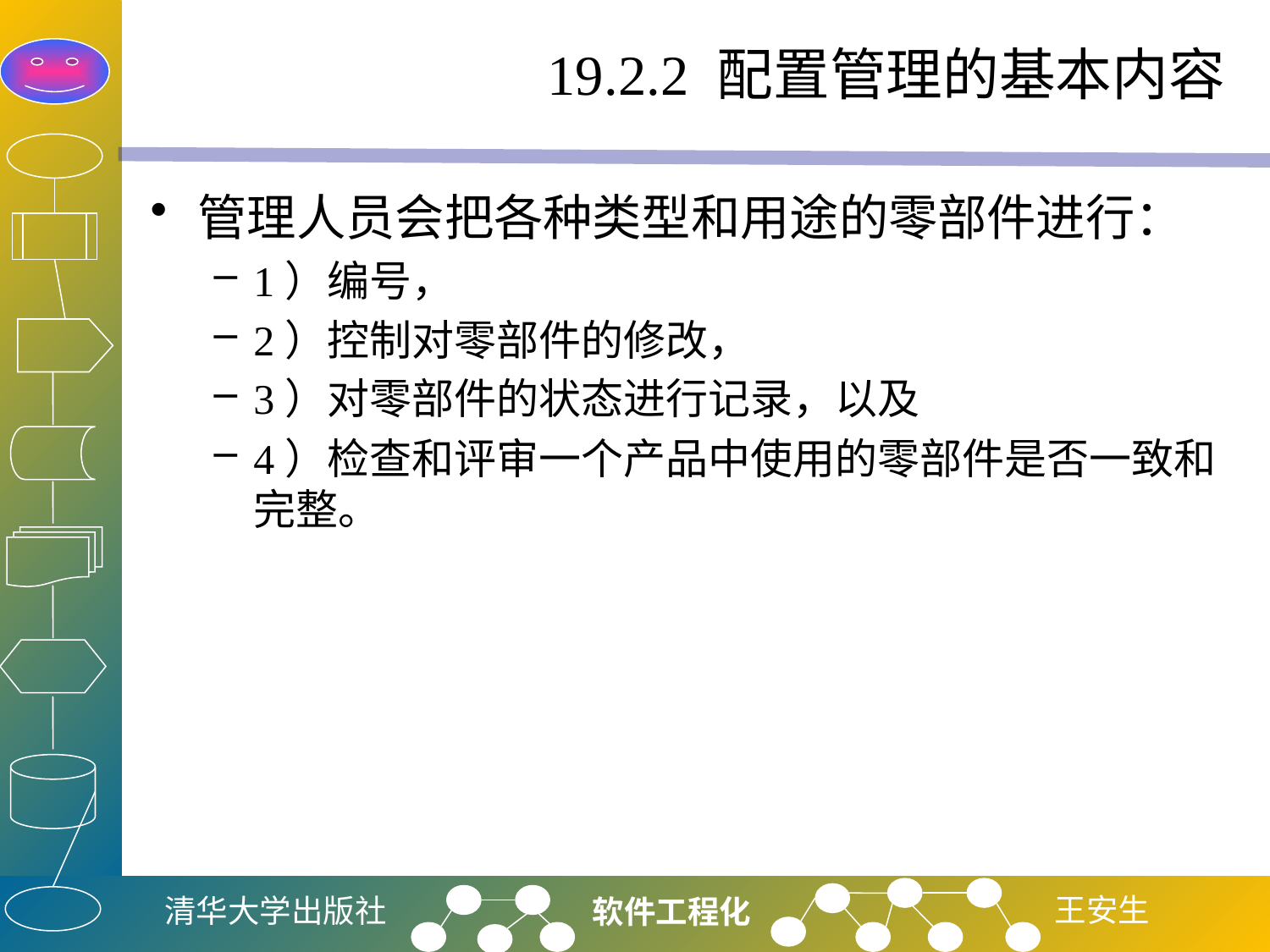

# 19.2.2 配置管理的基本内容
管理人员会把各种类型和用途的零部件进行：
1）编号，
2）控制对零部件的修改，
3）对零部件的状态进行记录，以及
4）检查和评审一个产品中使用的零部件是否一致和完整。